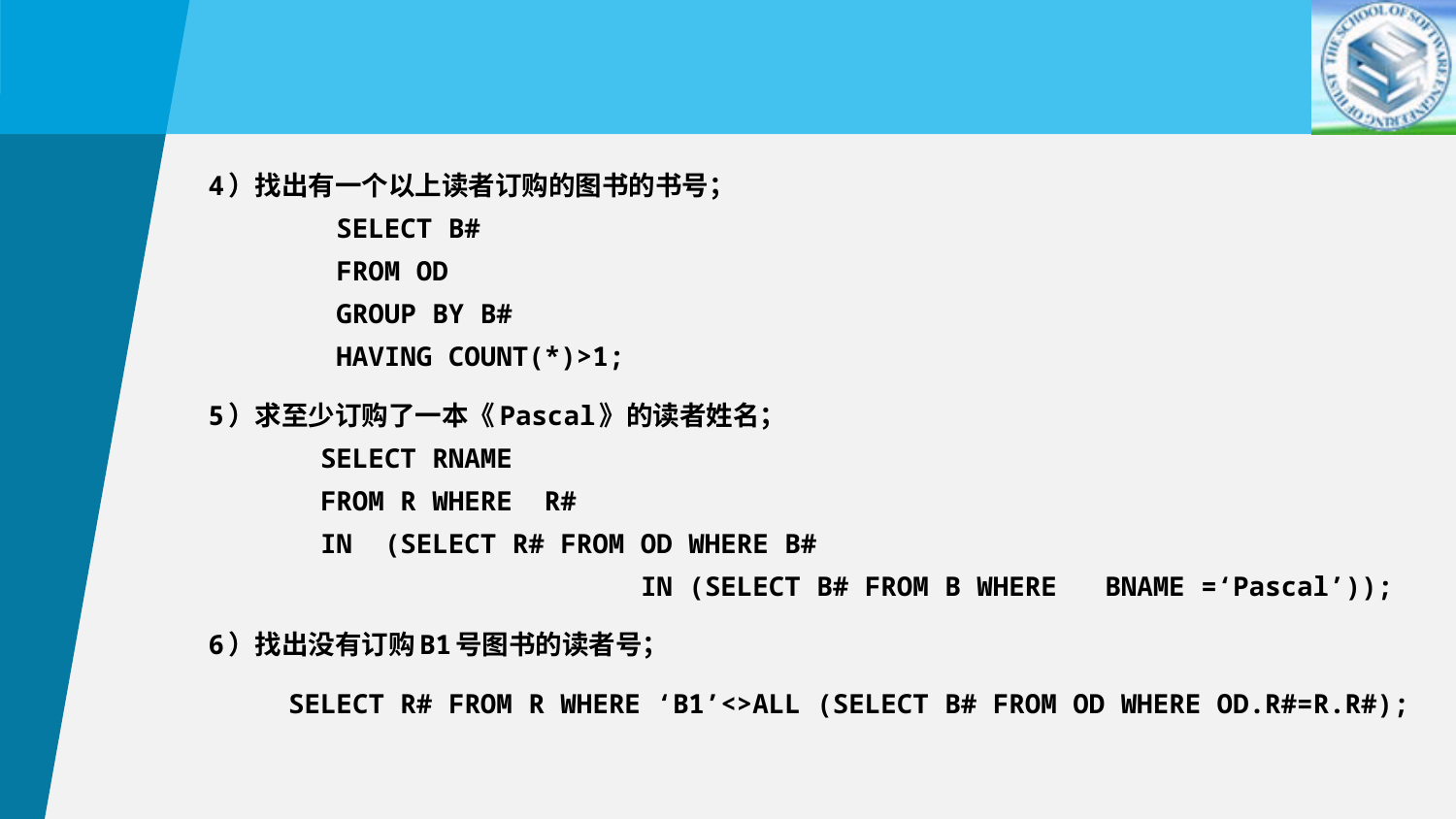

4）找出有一个以上读者订购的图书的书号；
         SELECT B#
         FROM OD
         GROUP BY B#
         HAVING COUNT(*)>1;
 5）求至少订购了一本《Pascal》的读者姓名；
        SELECT RNAME
        FROM R WHERE  R#
        IN  (SELECT R# FROM OD WHERE B#
                            IN (SELECT B# FROM B WHERE   BNAME =‘Pascal’));
 6）找出没有订购B1号图书的读者号；
      SELECT R# FROM R WHERE ‘B1’<>ALL (SELECT B# FROM OD WHERE OD.R#=R.R#);